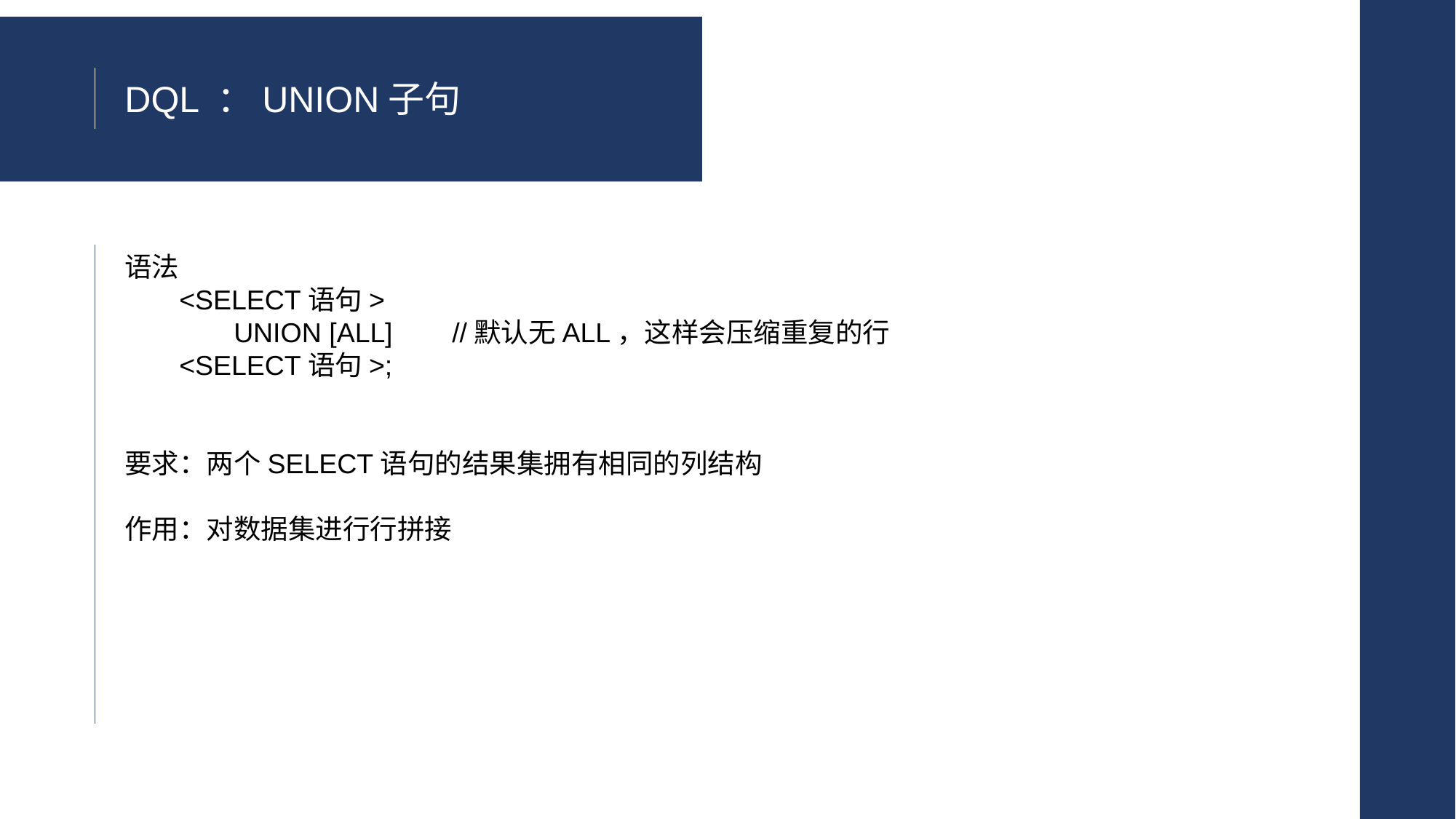

DQL ：UNION子句
语法
<SELECT语句>
UNION [ALL]	//默认无ALL，这样会压缩重复的行
<SELECT语句>;

要求：两个SELECT语句的结果集拥有相同的列结构

作用：对数据集进行行拼接